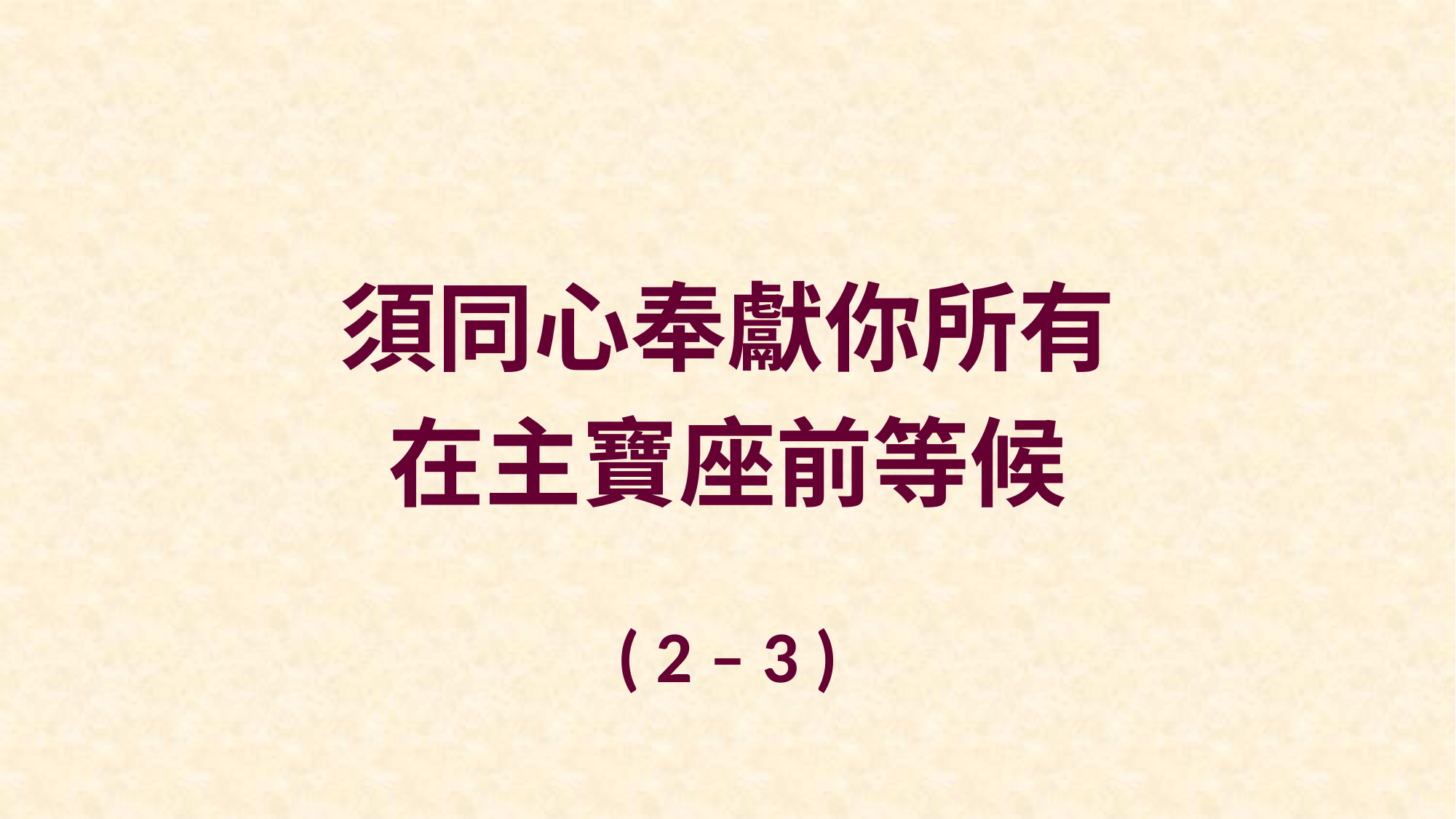

須同心奉獻你所有
在主寶座前等候
( 2 – 3 )